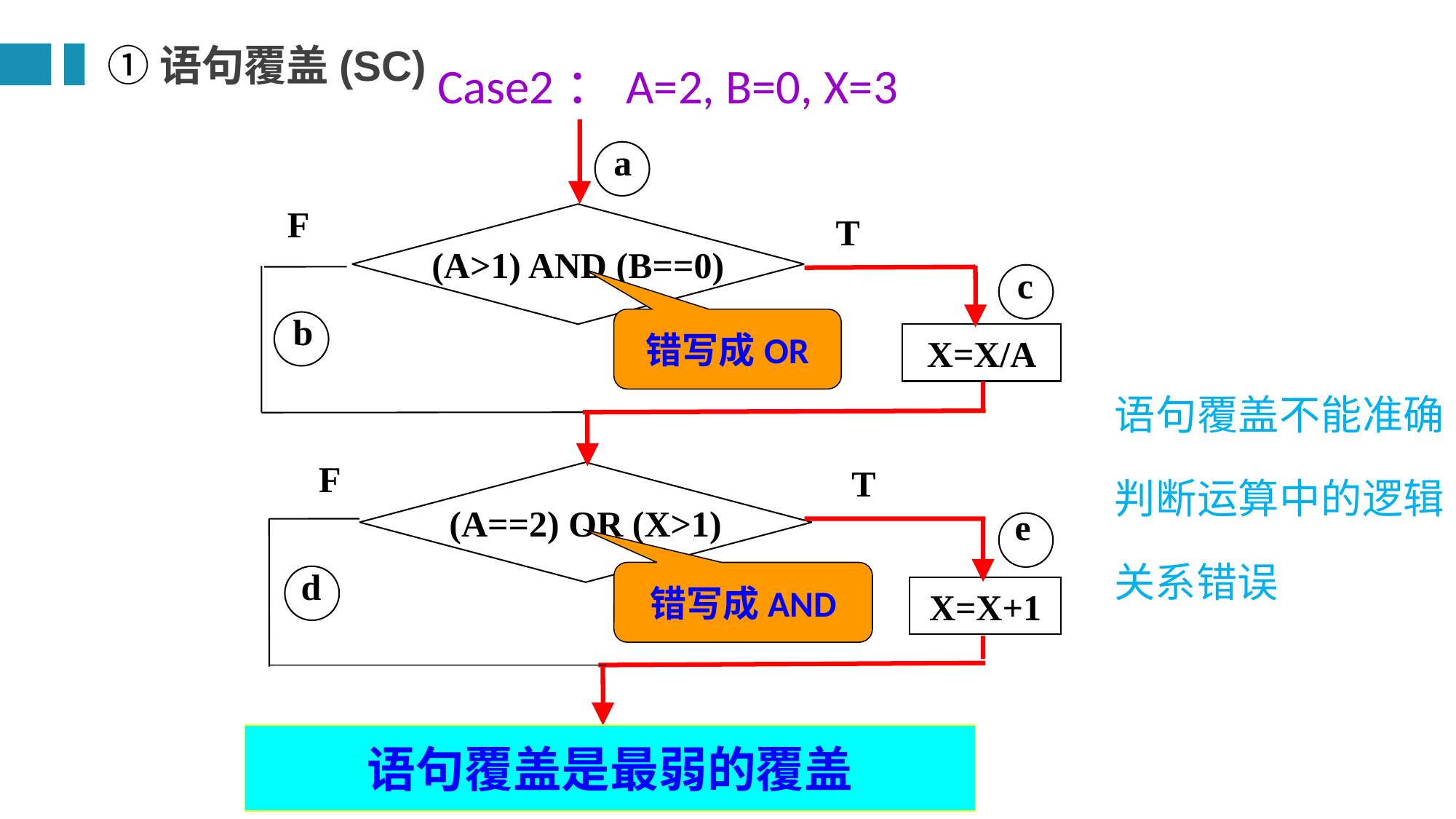

# Case2：A=2, B=0, X=3
①语句覆盖(SC)

a

F
T
(A>1) AND (B==0)
c

b

错写成OR
X=X/A
语句覆盖不能准确判断运算中的逻辑关系错误

F
T
(A==2) OR (X>1)
e

d

错写成AND
X=X+1

语句覆盖是最弱的覆盖
53